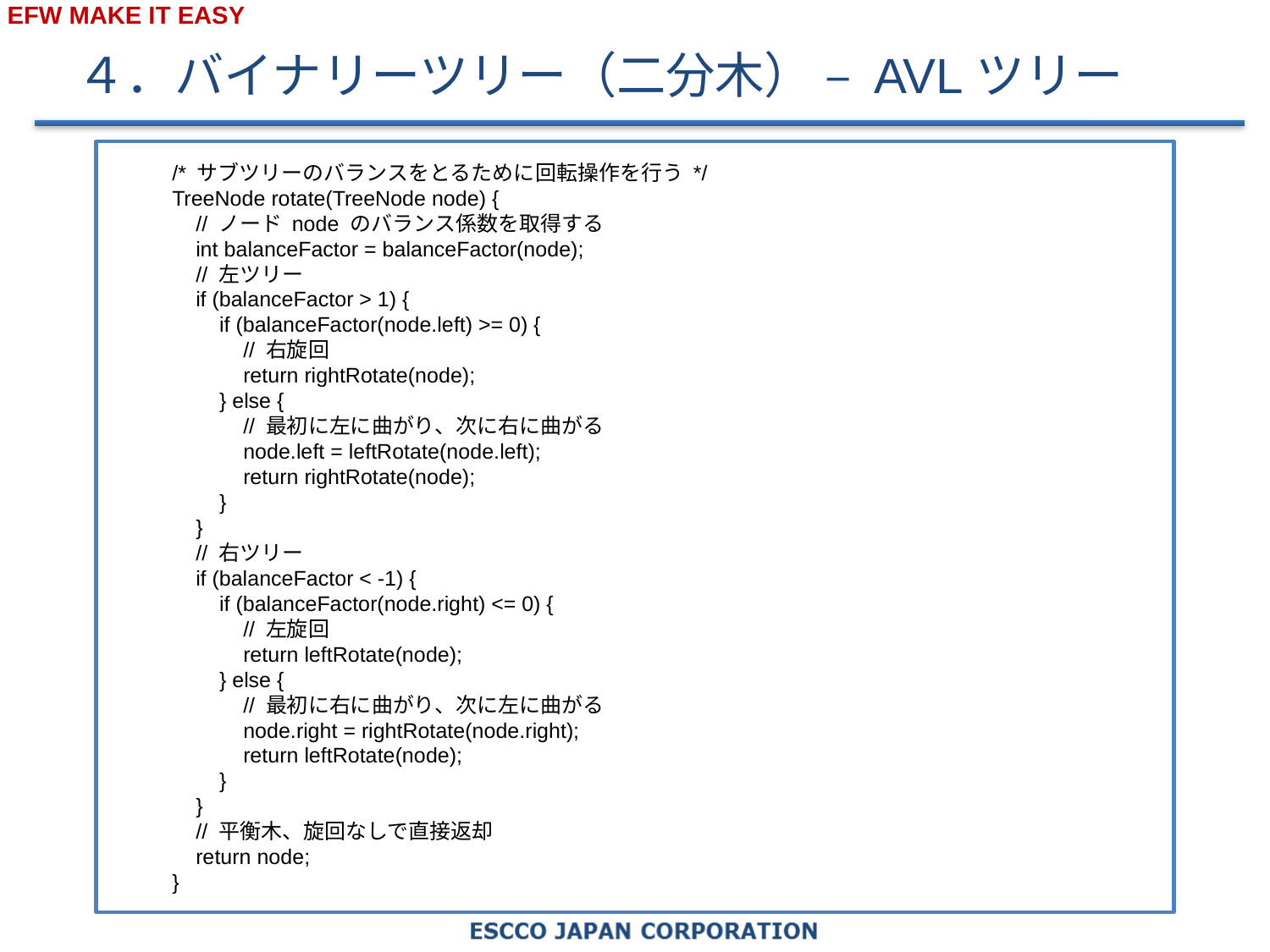

# ４．バイナリーツリー（二分木） – AVLツリー
/* サブツリーのバランスをとるために回転操作を行う */
TreeNode rotate(TreeNode node) {
    // ノード node のバランス係数を取得する
    int balanceFactor = balanceFactor(node);
    // 左ツリー
    if (balanceFactor > 1) {
        if (balanceFactor(node.left) >= 0) {
            // 右旋回
            return rightRotate(node);
        } else {
            // 最初に左に曲がり、次に右に曲がる
            node.left = leftRotate(node.left);
            return rightRotate(node);
        }
    }
    // 右ツリー
    if (balanceFactor < -1) {
        if (balanceFactor(node.right) <= 0) {
            // 左旋回
            return leftRotate(node);
        } else {
            // 最初に右に曲がり、次に左に曲がる
            node.right = rightRotate(node.right);
            return leftRotate(node);
        }
    }
    // 平衡木、旋回なしで直接返却
    return node;
}